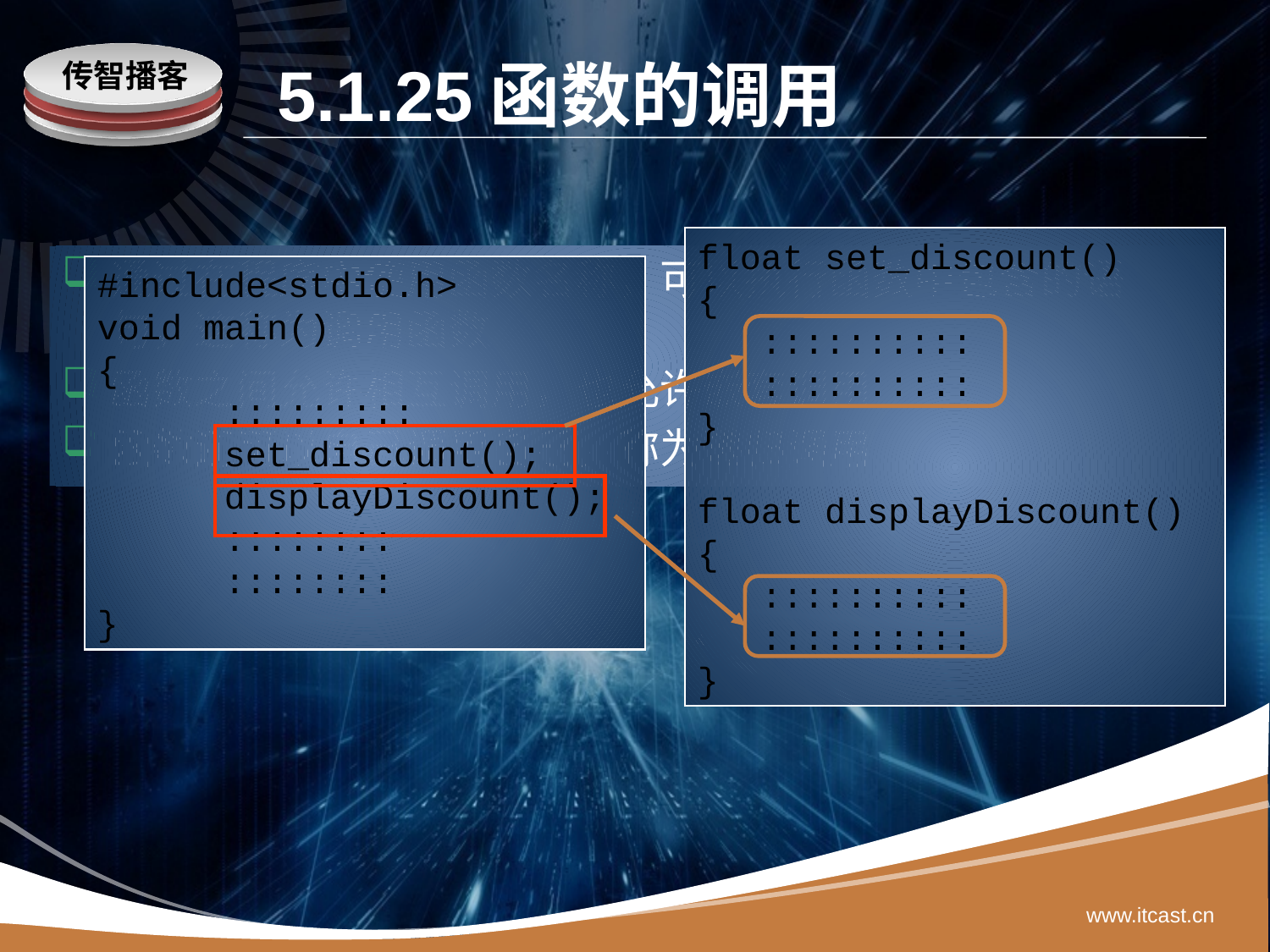

# 5.1.25函数的调用
float set_discount()
{
   ::::::::::
   ::::::::::
}

float displayDiscount()
{
   ::::::::::
   ::::::::::
}
通过在程序中使用函数名称，可以执行函数中包含的语句，这称为调用函数
函数之间允许相互调用，也允许嵌套调用
函数还可以自己调用自己，称为递归调用

#include<stdio.h>
void main()
{
	:::::::::
	set_discount();
	displayDiscount();
	::::::::
	::::::::
}

www.itcast.cn